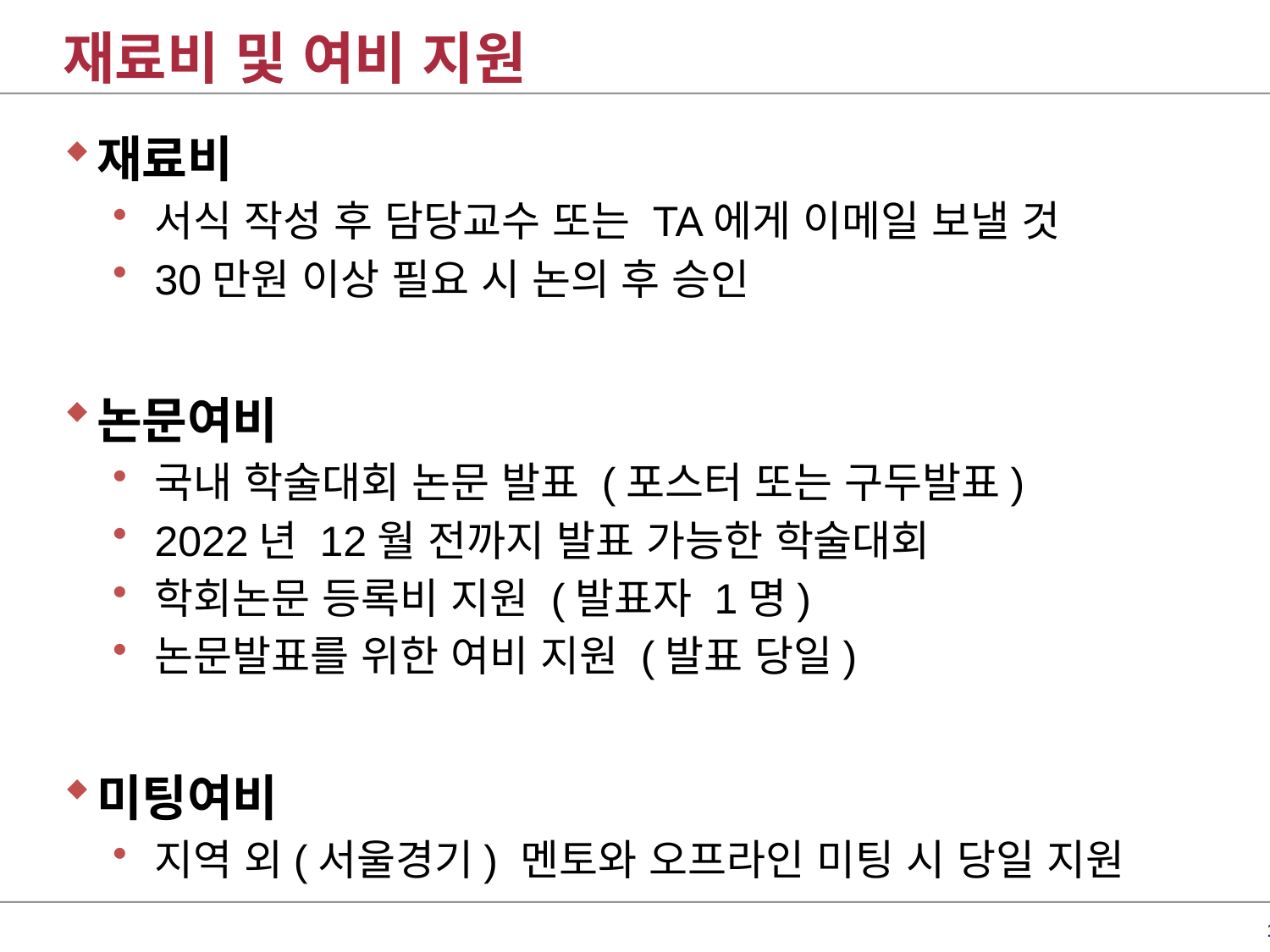

# 재료비 및 여비 지원
재료비
서식 작성 후 담당교수 또는 TA에게 이메일 보낼 것
30만원 이상 필요 시 논의 후 승인

논문여비
국내 학술대회 논문 발표 (포스터 또는 구두발표)
2022년 12월 전까지 발표 가능한 학술대회
학회논문 등록비 지원 (발표자 1명)
논문발표를 위한 여비 지원 (발표 당일)

미팅여비
지역 외(서울경기) 멘토와 오프라인 미팅 시 당일 지원